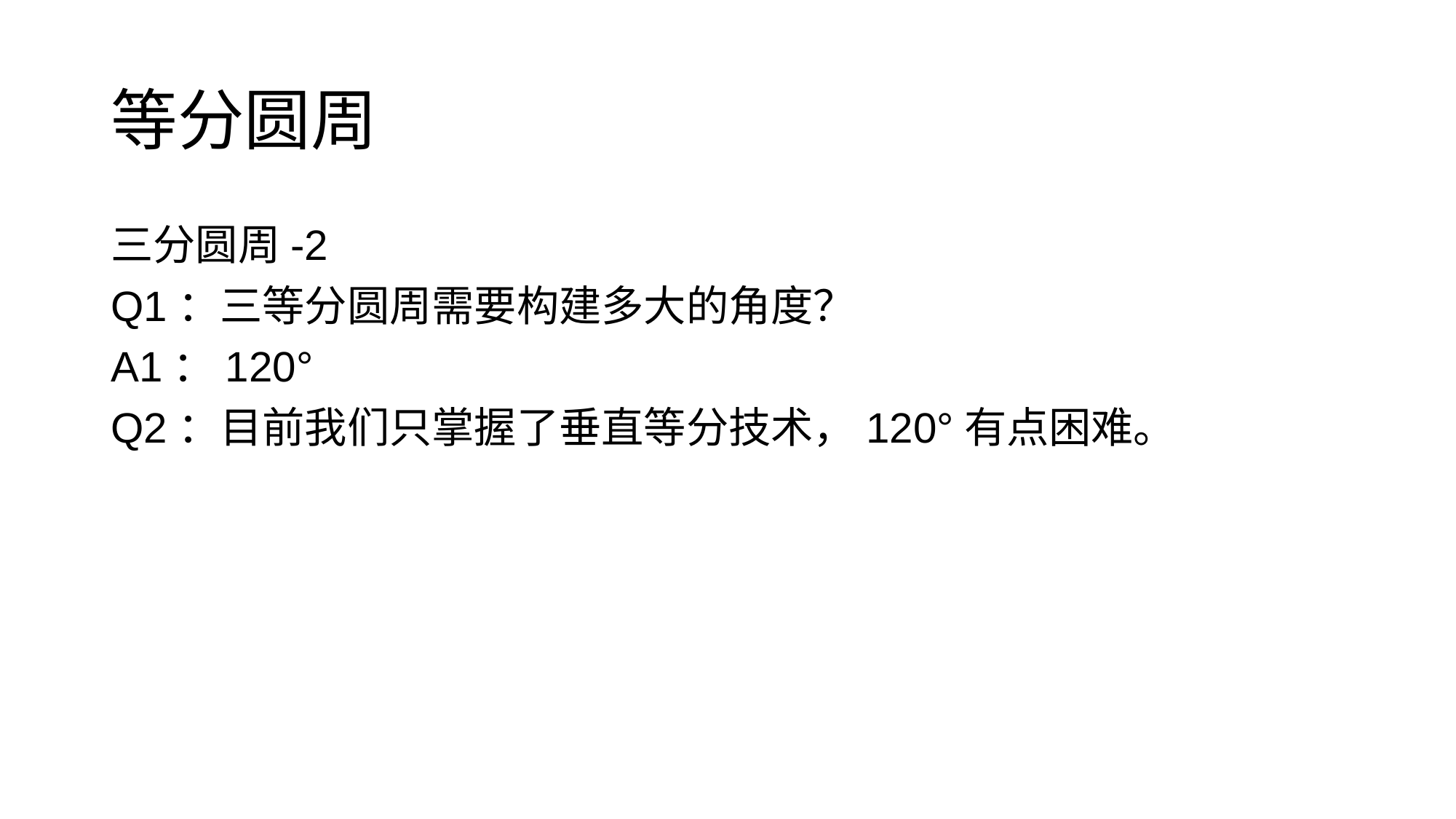

# 等分圆周
三分圆周-2
Q1：三等分圆周需要构建多大的角度？
A1：120°
Q2：目前我们只掌握了垂直等分技术，120°有点困难。